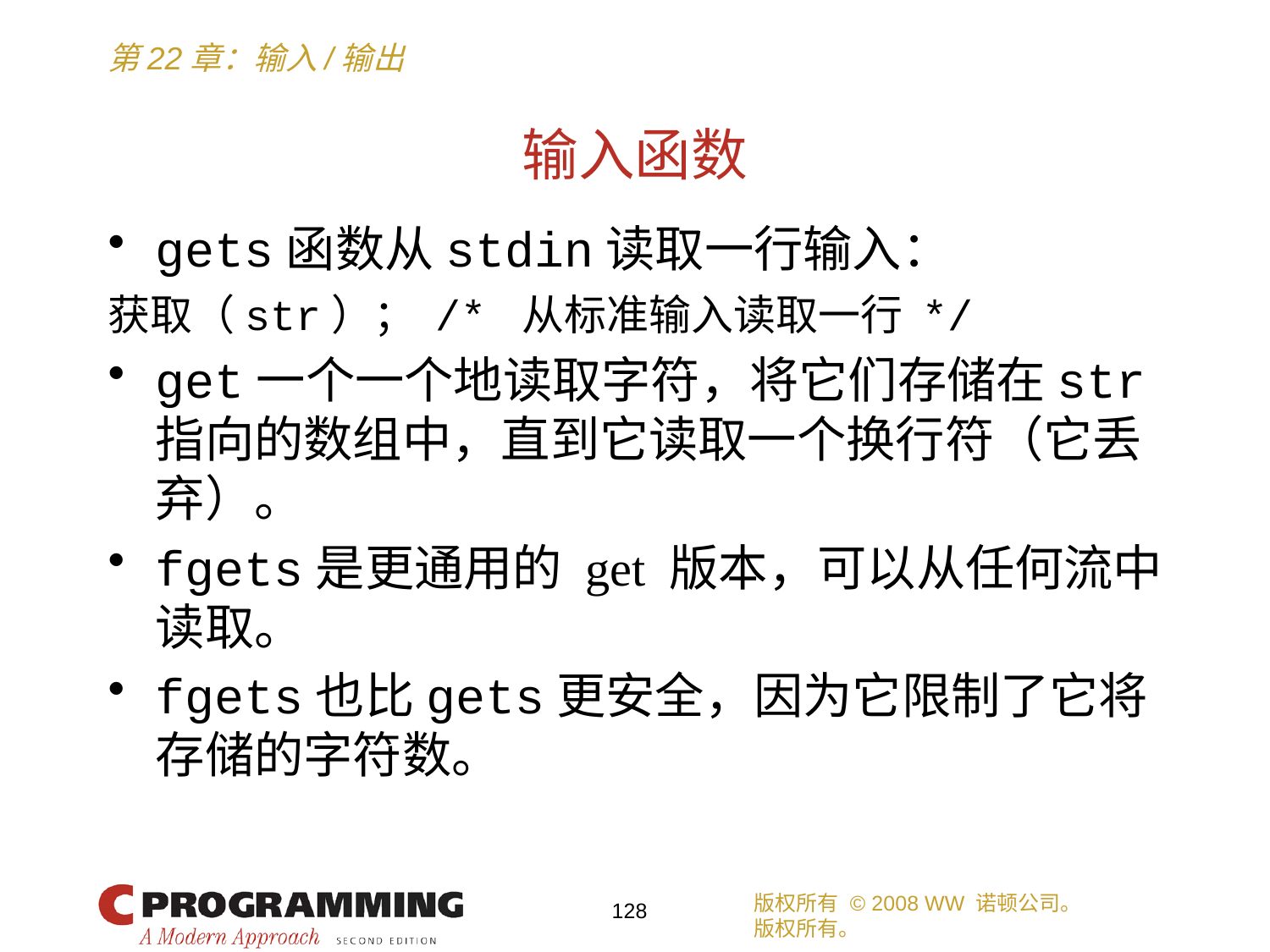

# 输入函数
gets函数从stdin读取一行输入：
获取（str）； /* 从标准输入读取一行 */
get一个一个地读取字符，将它们存储在str指向的数组中，直到它读取一个换行符（它丢弃）。
fgets是更通用的 get 版本，可以从任何流中读取。
fgets也比gets更安全，因为它限制了它将存储的字符数。

版权所有 © 2008 WW 诺顿公司。
版权所有。
128